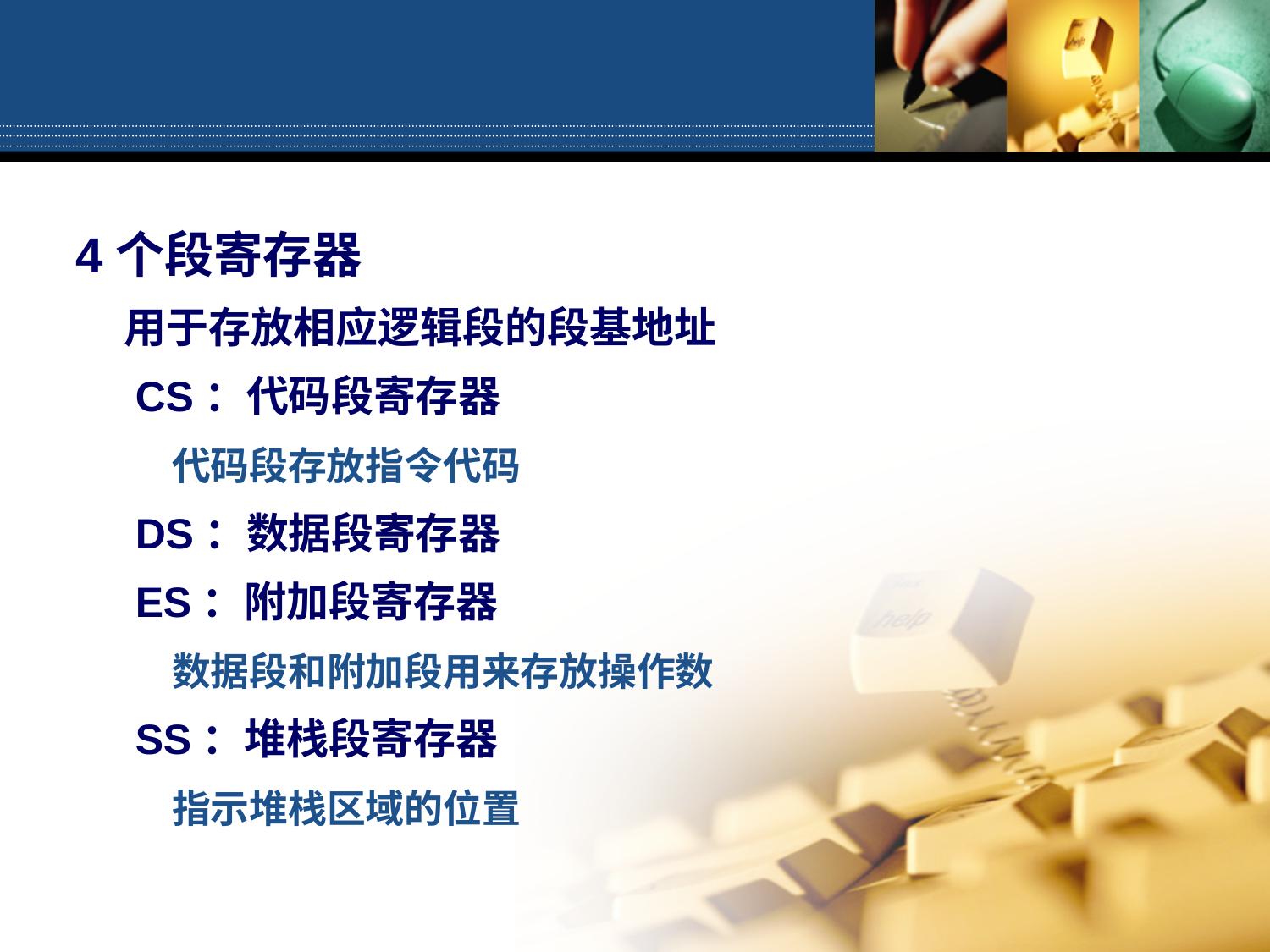

4个段寄存器
    用于存放相应逻辑段的段基地址
     CS：代码段寄存器
         代码段存放指令代码
     DS：数据段寄存器
     ES：附加段寄存器
         数据段和附加段用来存放操作数
     SS：堆栈段寄存器
         指示堆栈区域的位置